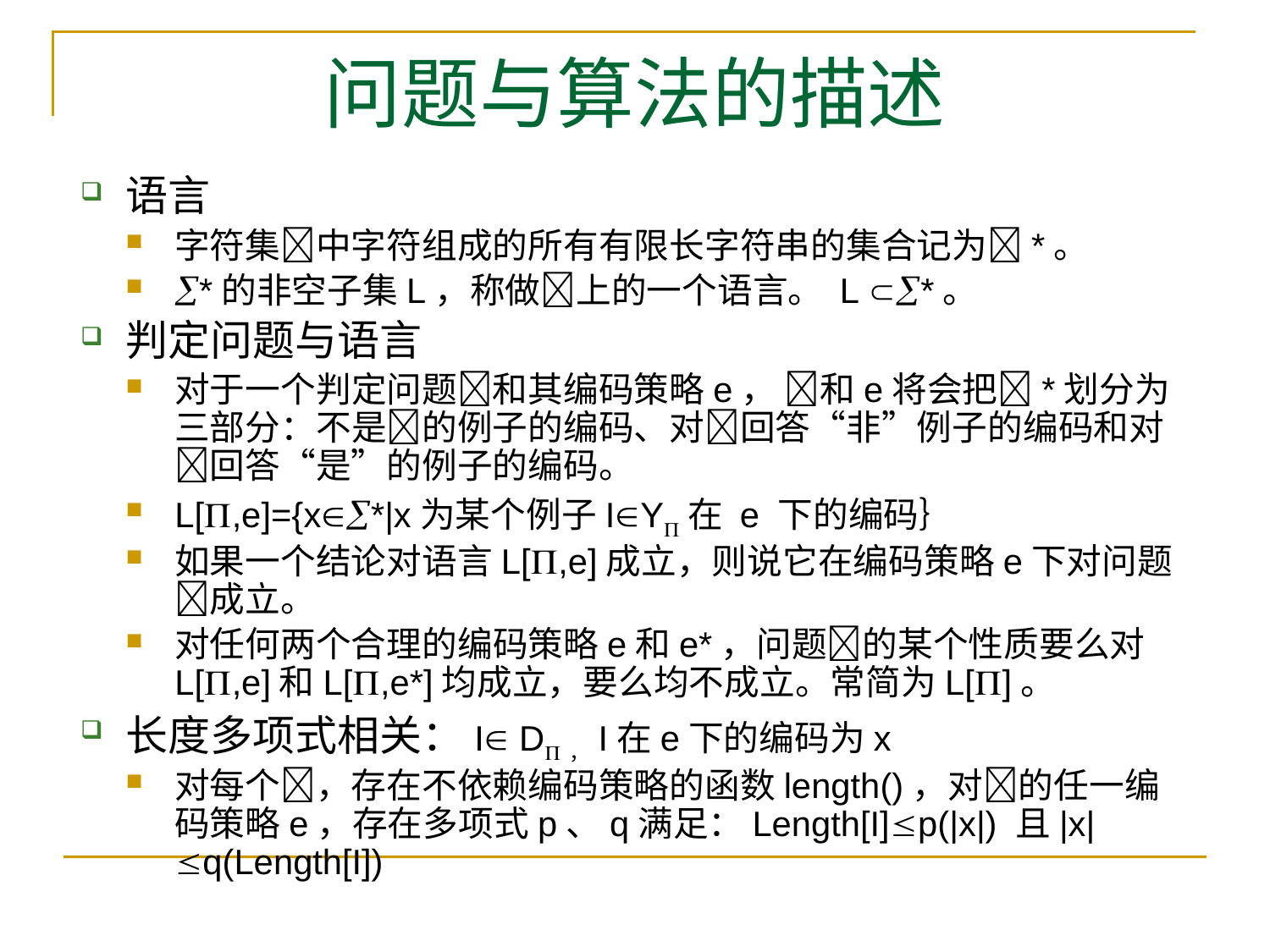

# 问题与算法的描述
语言
字符集∑中字符组成的所有有限长字符串的集合记为∑*。
∑*的非空子集L，称做∑上的一个语言。 L ⊂∑*。
判定问题与语言
对于一个判定问题Π和其编码策略e， Π和e将会把∑*划分为三部分：不是Π的例子的编码、对Π回答“非”例子的编码和对Π回答“是”的例子的编码。
L[Π,e]={x∈∑*|x为某个例子I∈YΠ在 e 下的编码｝
如果一个结论对语言L[Π,e]成立，则说它在编码策略e下对问题Π成立。
对任何两个合理的编码策略e和e*，问题Π的某个性质要么对L[Π,e]和L[Π,e*]均成立，要么均不成立。常简为L[Π]。
长度多项式相关：I∈ DΠ，I在e下的编码为x
对每个Π，存在不依赖编码策略的函数length()，对Π的任一编码策略e，存在多项式p、q满足：Length[I]≤p(|x|) 且|x|≤q(Length[I])